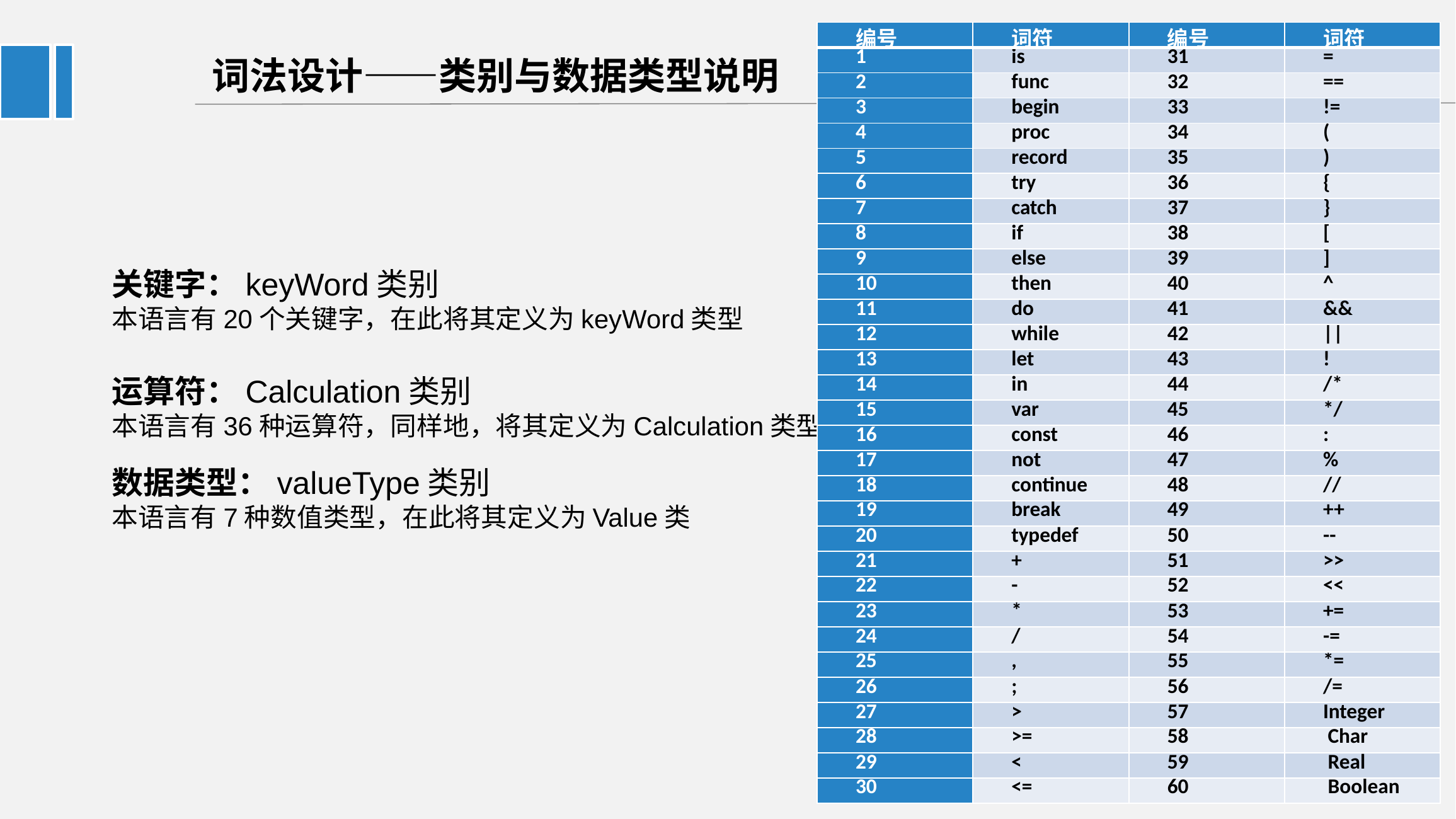

| 编号 | 词符 | 编号 | 词符 |
| --- | --- | --- | --- |
| 1 | is | 31 | = |
| 2 | func | 32 | == |
| 3 | begin | 33 | != |
| 4 | proc | 34 | ( |
| 5 | record | 35 | ) |
| 6 | try | 36 | { |
| 7 | catch | 37 | } |
| 8 | if | 38 | [ |
| 9 | else | 39 | ] |
| 10 | then | 40 | ^ |
| 11 | do | 41 | && |
| 12 | while | 42 | || |
| 13 | let | 43 | ! |
| 14 | in | 44 | /\* |
| 15 | var | 45 | \*/ |
| 16 | const | 46 | : |
| 17 | not | 47 | % |
| 18 | continue | 48 | // |
| 19 | break | 49 | ++ |
| 20 | typedef | 50 | -- |
| 21 | + | 51 | >> |
| 22 | - | 52 | << |
| 23 | \* | 53 | += |
| 24 | / | 54 | -= |
| 25 | , | 55 | \*= |
| 26 | ; | 56 | /= |
| 27 | > | 57 | Integer |
| 28 | >= | 58 | Char |
| 29 | < | 59 | Real |
| 30 | <= | 60 | Boolean |
# 词法设计——类别与数据类型说明
关键字：keyWord类别
本语⾔有20个关键字，在此将其定义为keyWord类型

运算符：Calculation类别
本语⾔有36种运算符，同样地，将其定义为Calculation类型

数据类型：valueType类别
本语⾔有7种数值类型，在此将其定义为Value类